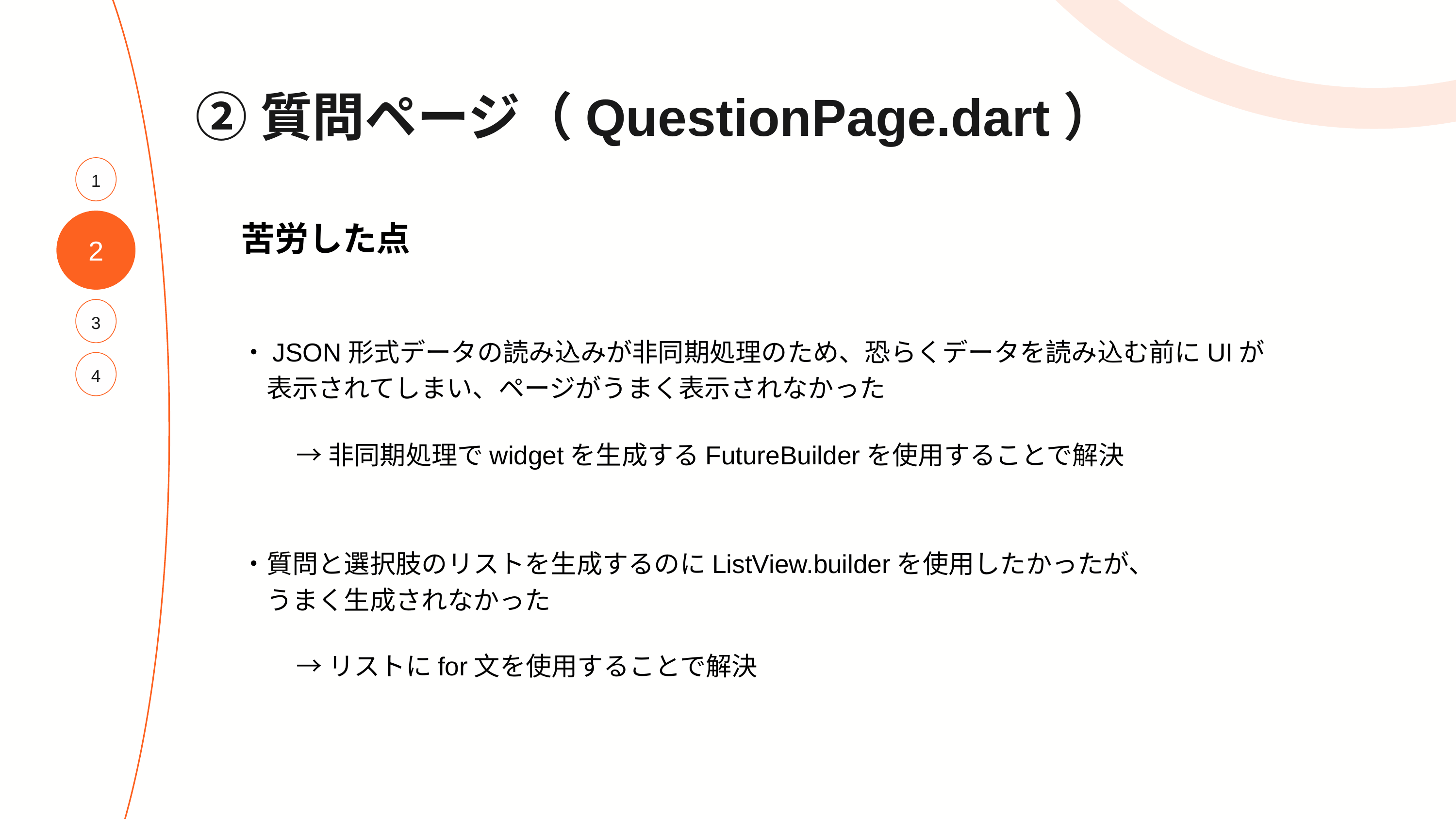

②質問ページ（QuestionPage.dart）

1
苦労した点

2

3
・JSON形式データの読み込みが非同期処理のため、恐らくデータを読み込む前にUIが
　表示されてしまい、ページがうまく表示されなかった

4
→非同期処理でwidgetを生成するFutureBuilderを使用することで解決
・質問と選択肢のリストを生成するのにListView.builderを使用したかったが、
　うまく生成されなかった
→リストにfor文を使用することで解決